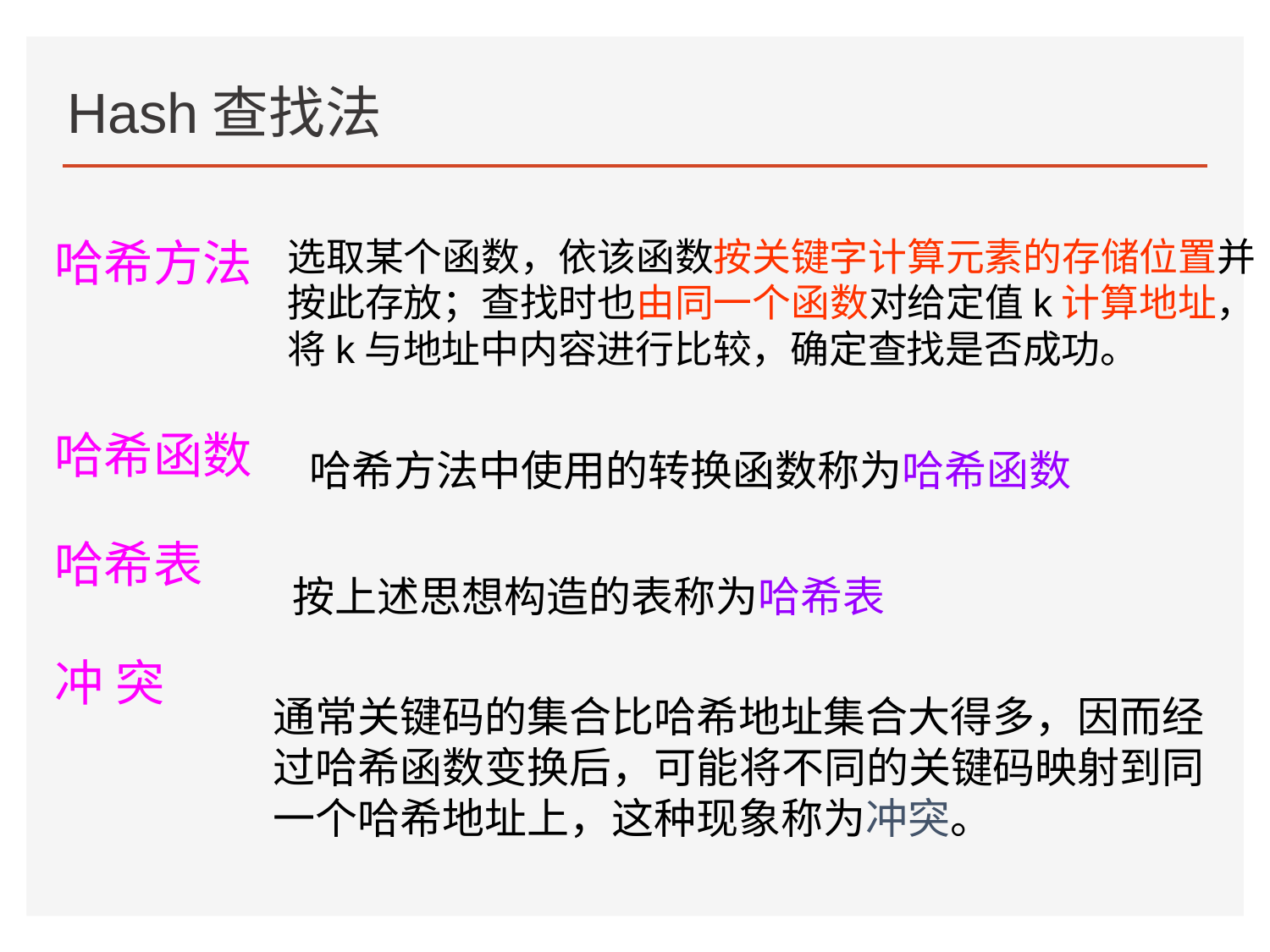

# Hash查找法
哈希方法

哈希函数
哈希表

冲 突
选取某个函数，依该函数按关键字计算元素的存储位置并按此存放；查找时也由同一个函数对给定值k计算地址，将k与地址中内容进行比较，确定查找是否成功。
哈希方法中使用的转换函数称为哈希函数
按上述思想构造的表称为哈希表
通常关键码的集合比哈希地址集合大得多，因而经过哈希函数变换后，可能将不同的关键码映射到同一个哈希地址上，这种现象称为冲突。